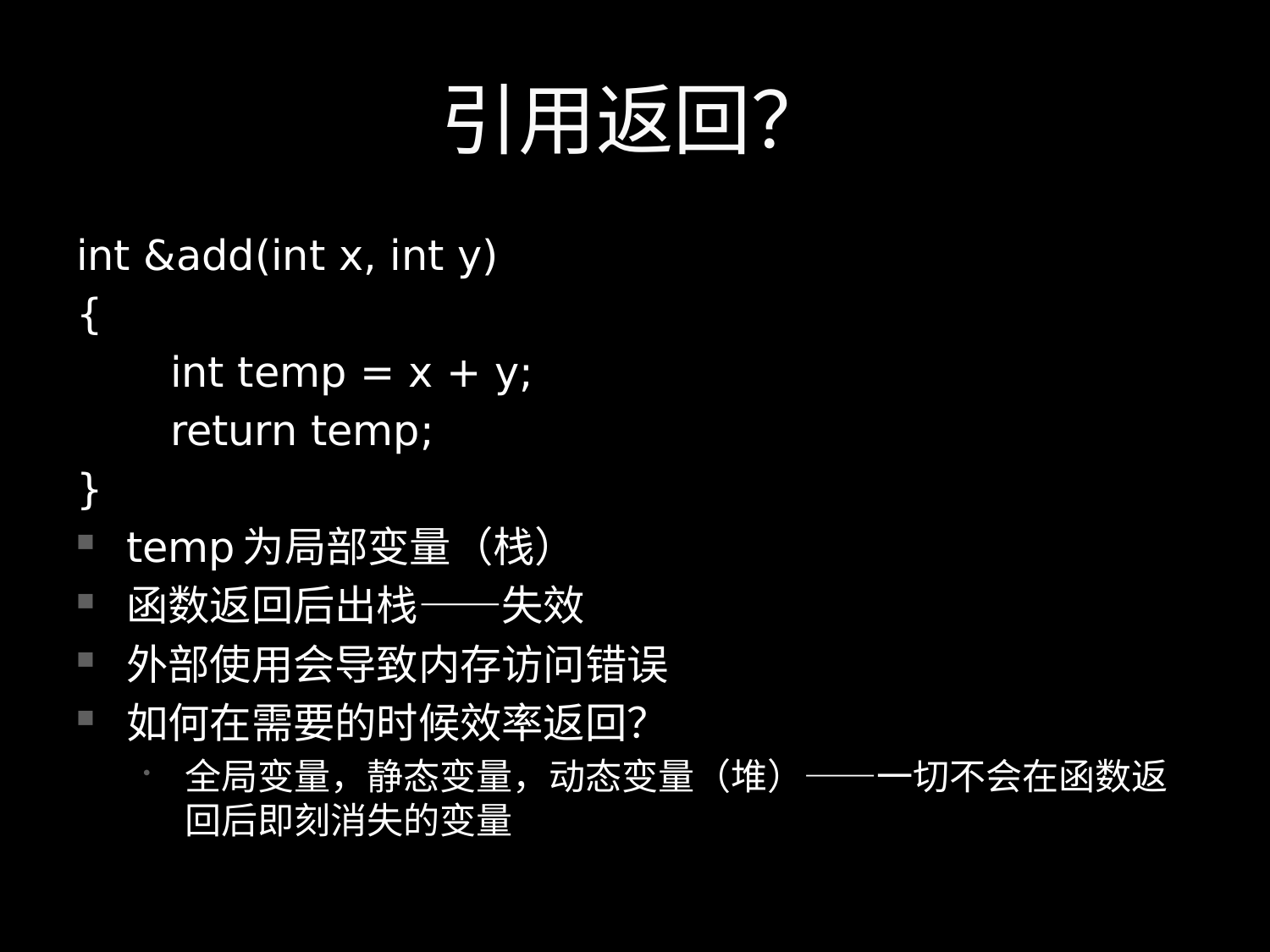

# 引用返回？
int &add(int x, int y)
{
	int temp = x + y;
	return temp;
}
temp为局部变量（栈）
函数返回后出栈——失效
外部使用会导致内存访问错误
如何在需要的时候效率返回？
全局变量，静态变量，动态变量（堆）——一切不会在函数返回后即刻消失的变量